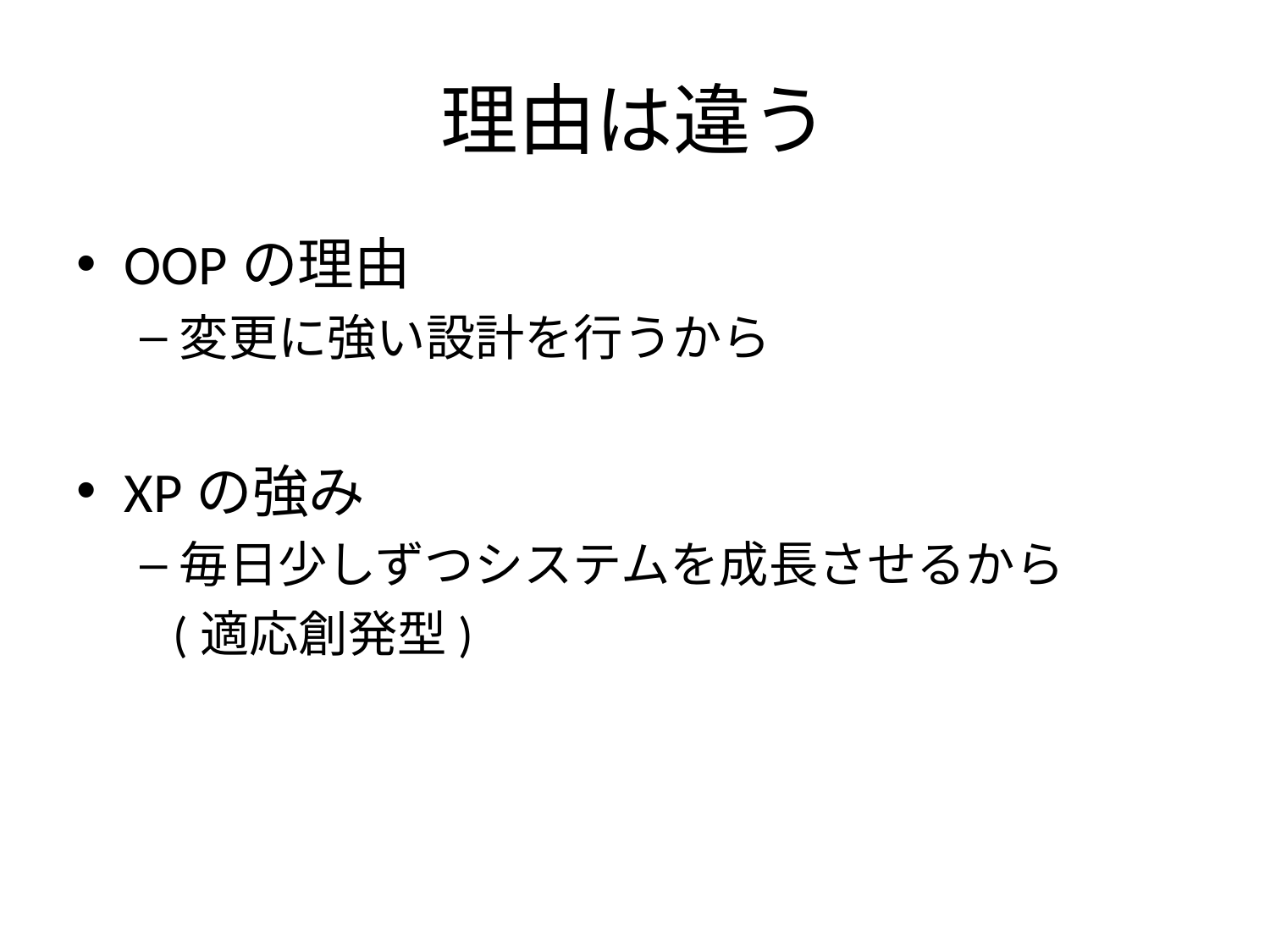

# 理由は違う
OOPの理由
変更に強い設計を行うから

XPの強み
毎日少しずつシステムを成長させるから
   (適応創発型)